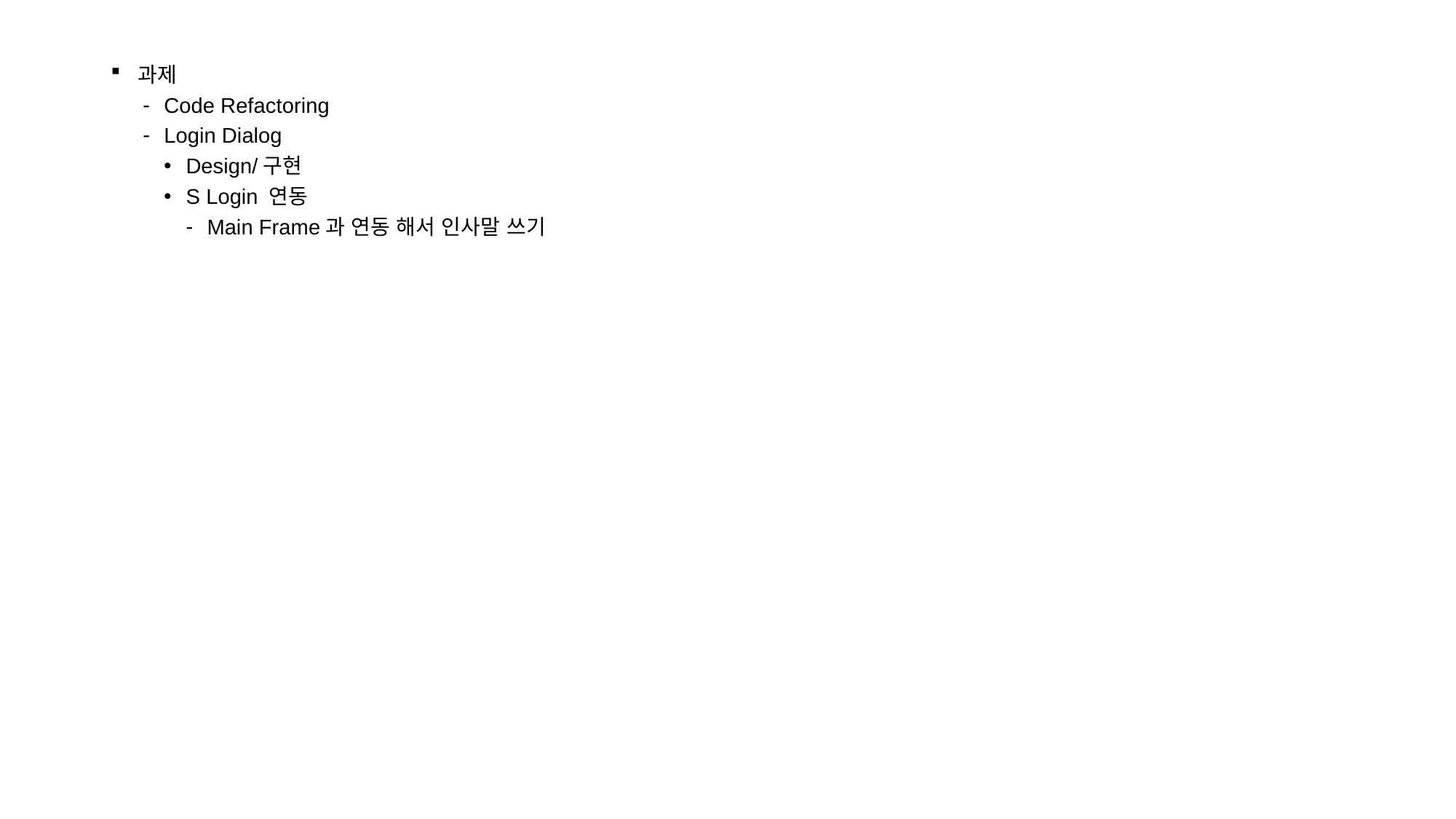

과제
Code Refactoring
Login Dialog
Design/구현
S Login 연동
Main Frame과 연동 해서 인사말 쓰기